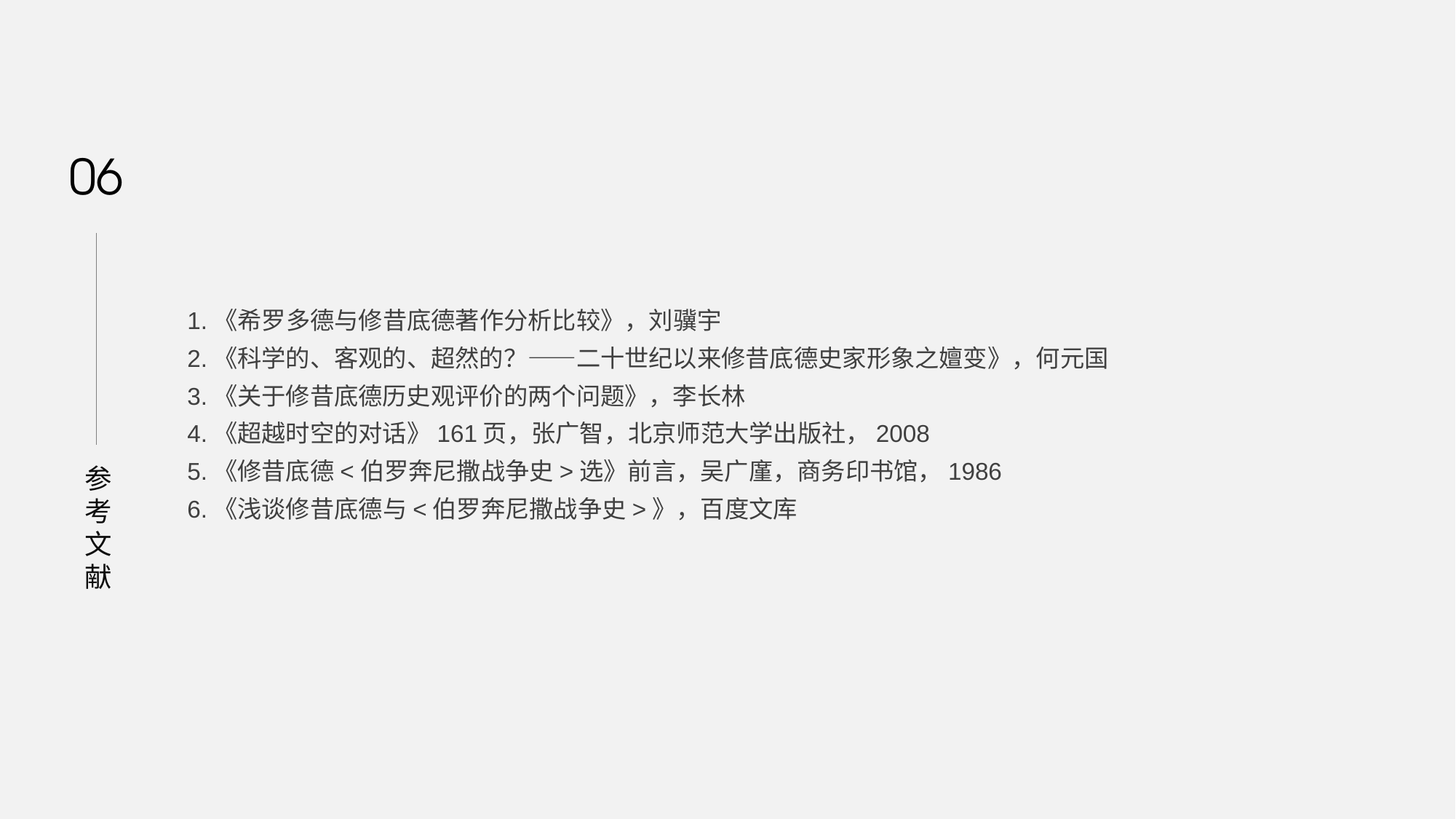

06
1.《希罗多德与修昔底德著作分析比较》，刘骥宇
2.《科学的、客观的、超然的？——二十世纪以来修昔底德史家形象之嬗变》，何元国
3.《关于修昔底德历史观评价的两个问题》，李长林
4.《超越时空的对话》161页，张广智，北京师范大学出版社，2008
5.《修昔底德<伯罗奔尼撒战争史>选》前言，吴广廑，商务印书馆，1986
6.《浅谈修昔底德与<伯罗奔尼撒战争史>》，百度文库
参考文献